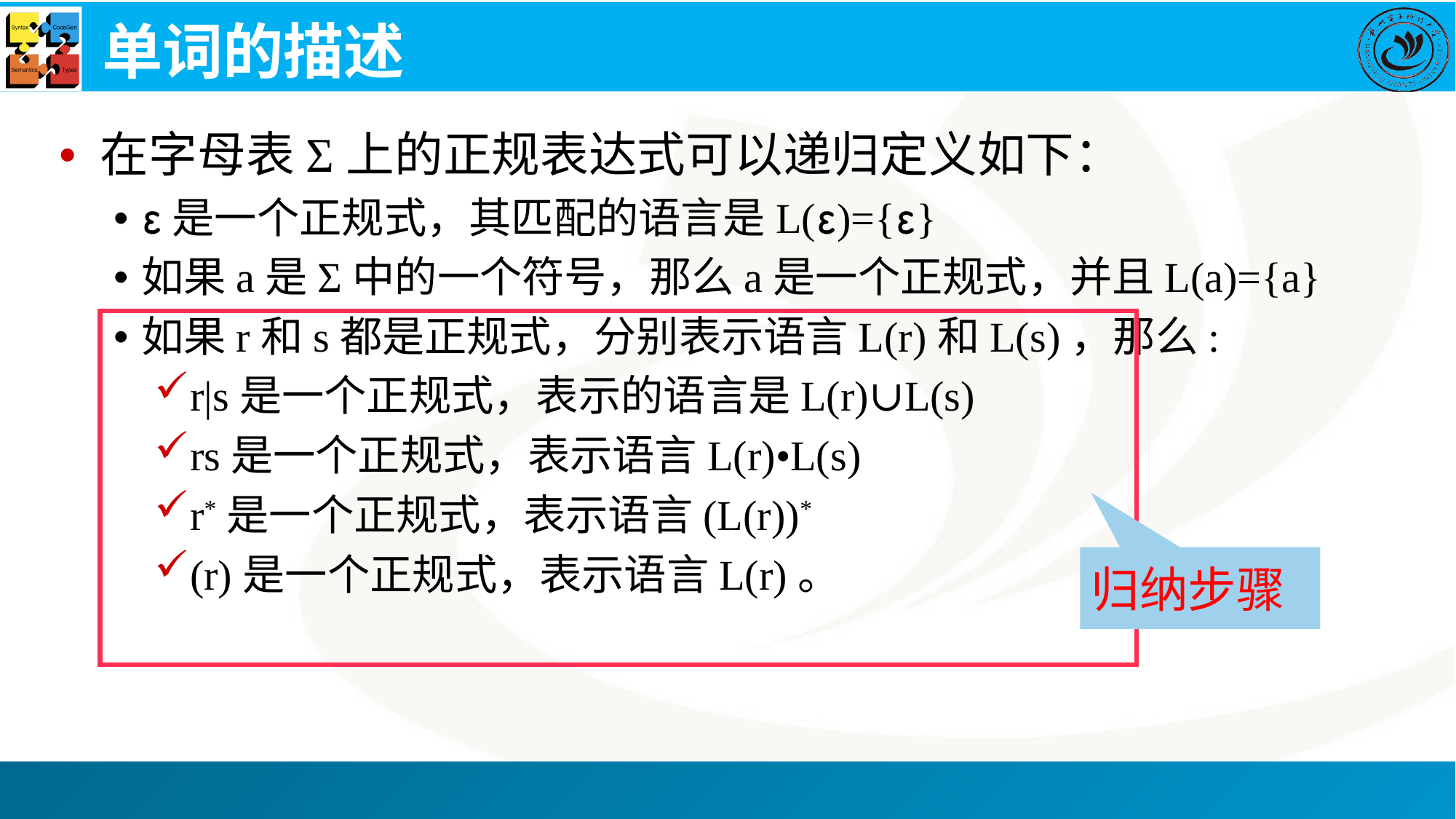

# 单词的描述
在字母表Σ上的正规表达式可以递归定义如下：
ε是一个正规式，其匹配的语言是L(ε)={ε}
如果a是Σ中的一个符号，那么a是一个正规式，并且L(a)={a}
如果r和s都是正规式，分别表示语言L(r)和L(s)，那么:
r|s是一个正规式，表示的语言是L(r)∪L(s)
rs是一个正规式，表示语言L(r)•L(s)
r*是一个正规式，表示语言(L(r))*
(r)是一个正规式，表示语言L(r)。

归纳步骤
11